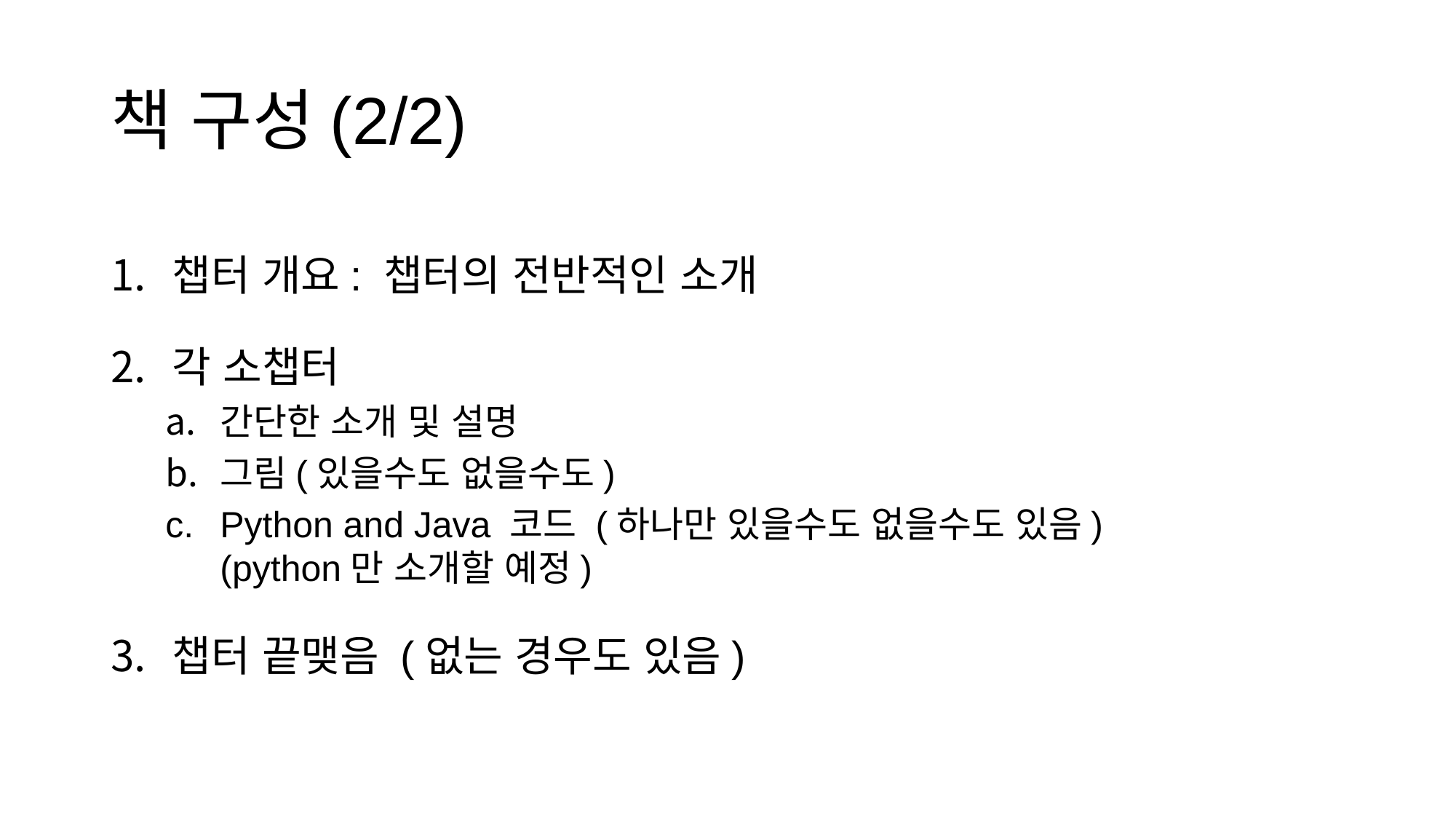

# 책 구성(2/2)
챕터 개요: 챕터의 전반적인 소개
각 소챕터
간단한 소개 및 설명
그림(있을수도 없을수도)
Python and Java 코드 (하나만 있을수도 없을수도 있음)
(python만 소개할 예정)
챕터 끝맺음 (없는 경우도 있음)